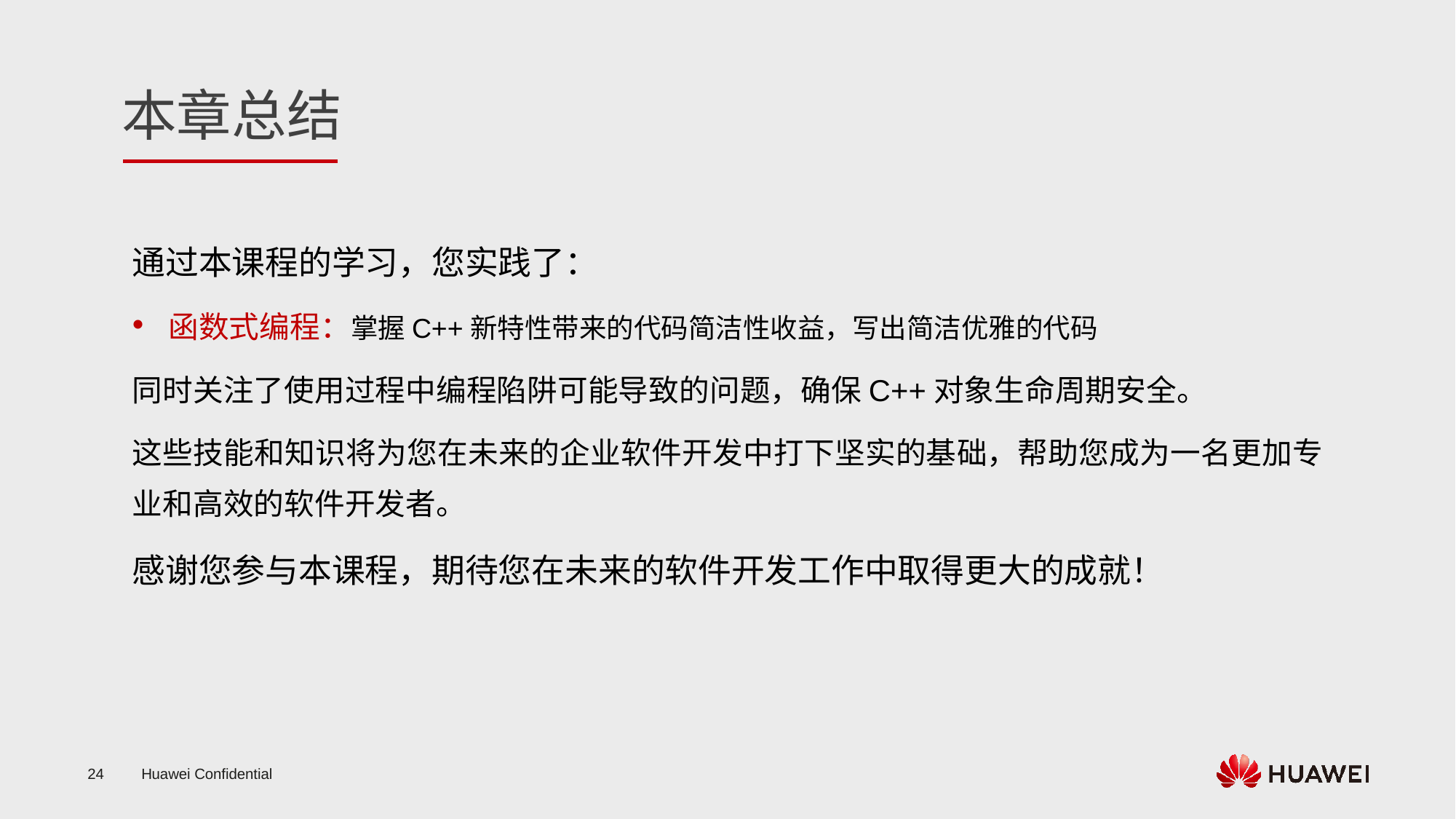

通过本课程的学习，您实践了：
函数式编程：掌握C++新特性带来的代码简洁性收益，写出简洁优雅的代码
同时关注了使用过程中编程陷阱可能导致的问题，确保C++对象生命周期安全。
这些技能和知识将为您在未来的企业软件开发中打下坚实的基础，帮助您成为一名更加专业和高效的软件开发者。
感谢您参与本课程，期待您在未来的软件开发工作中取得更大的成就！